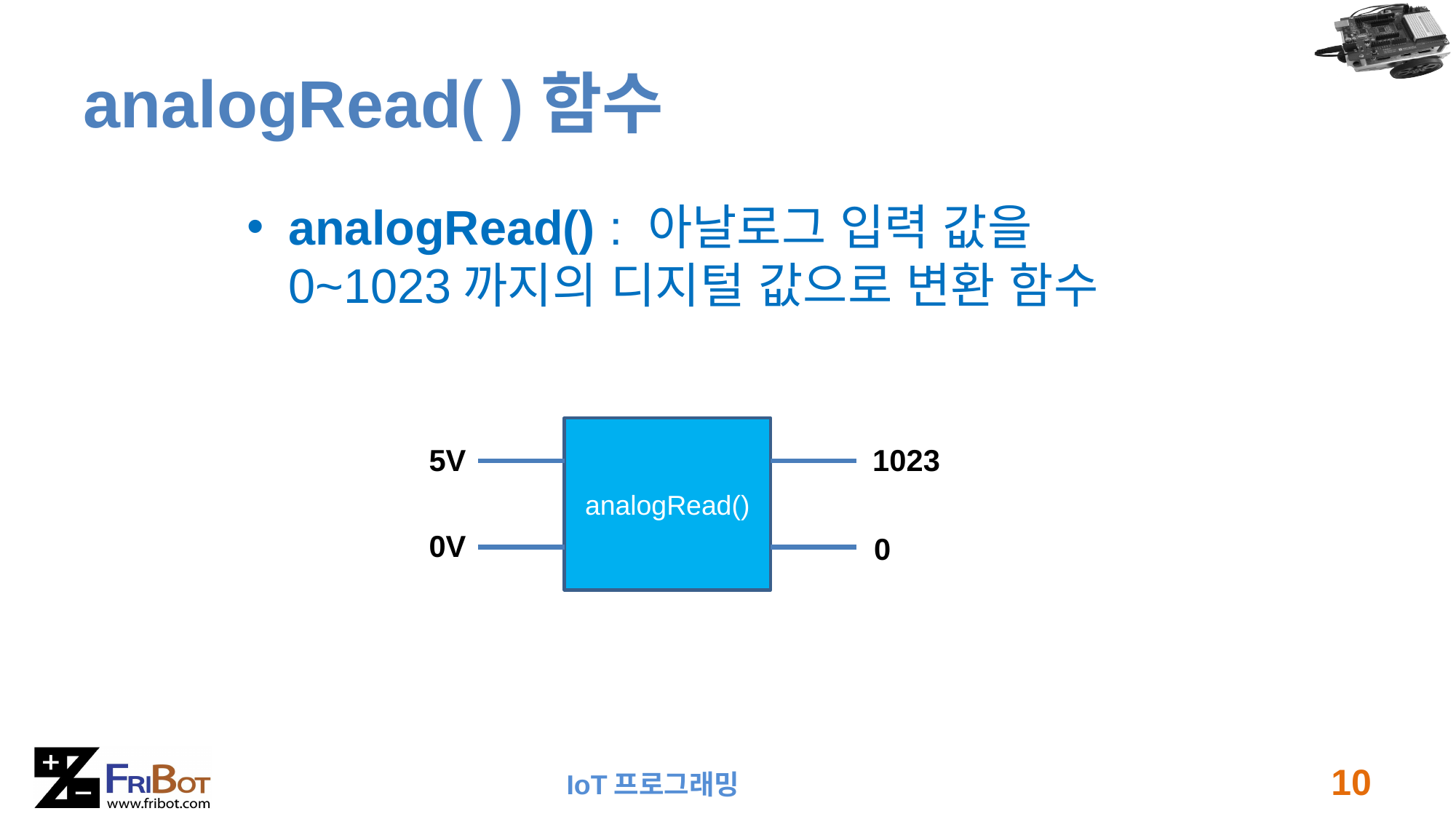

# analogRead( )함수
analogRead() : 아날로그 입력 값을 0~1023까지의 디지털 값으로 변환 함수

analogRead()
5V
1023
0V
0
10